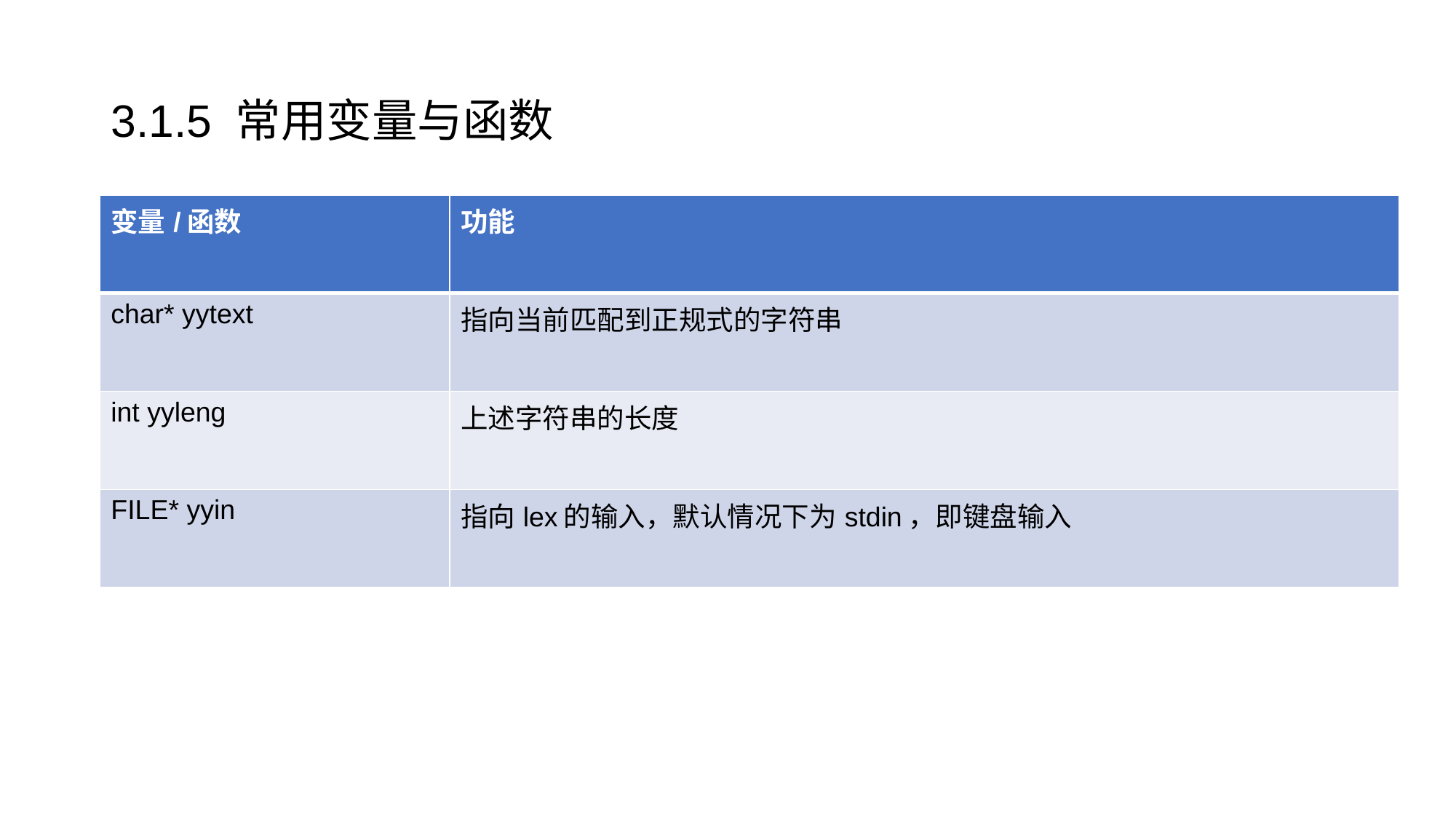

# 3.1.5 常用变量与函数
| 变量/函数 | 功能 |
| --- | --- |
| char\* yytext | 指向当前匹配到正规式的字符串 |
| int yyleng | 上述字符串的长度 |
| FILE\* yyin | 指向lex的输入，默认情况下为stdin，即键盘输入 |